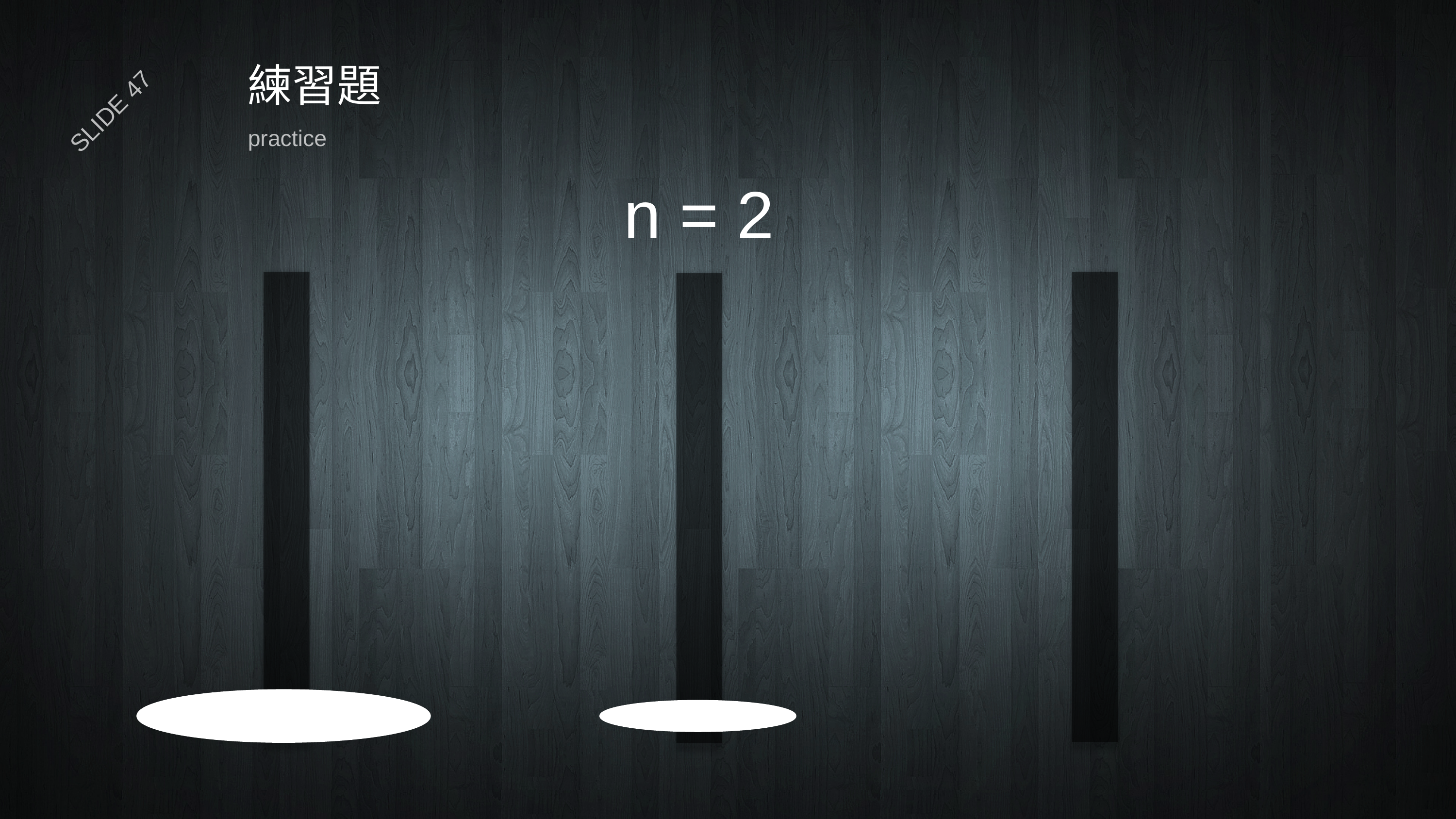

# 練習題
SLIDE 47
practice

n = 2